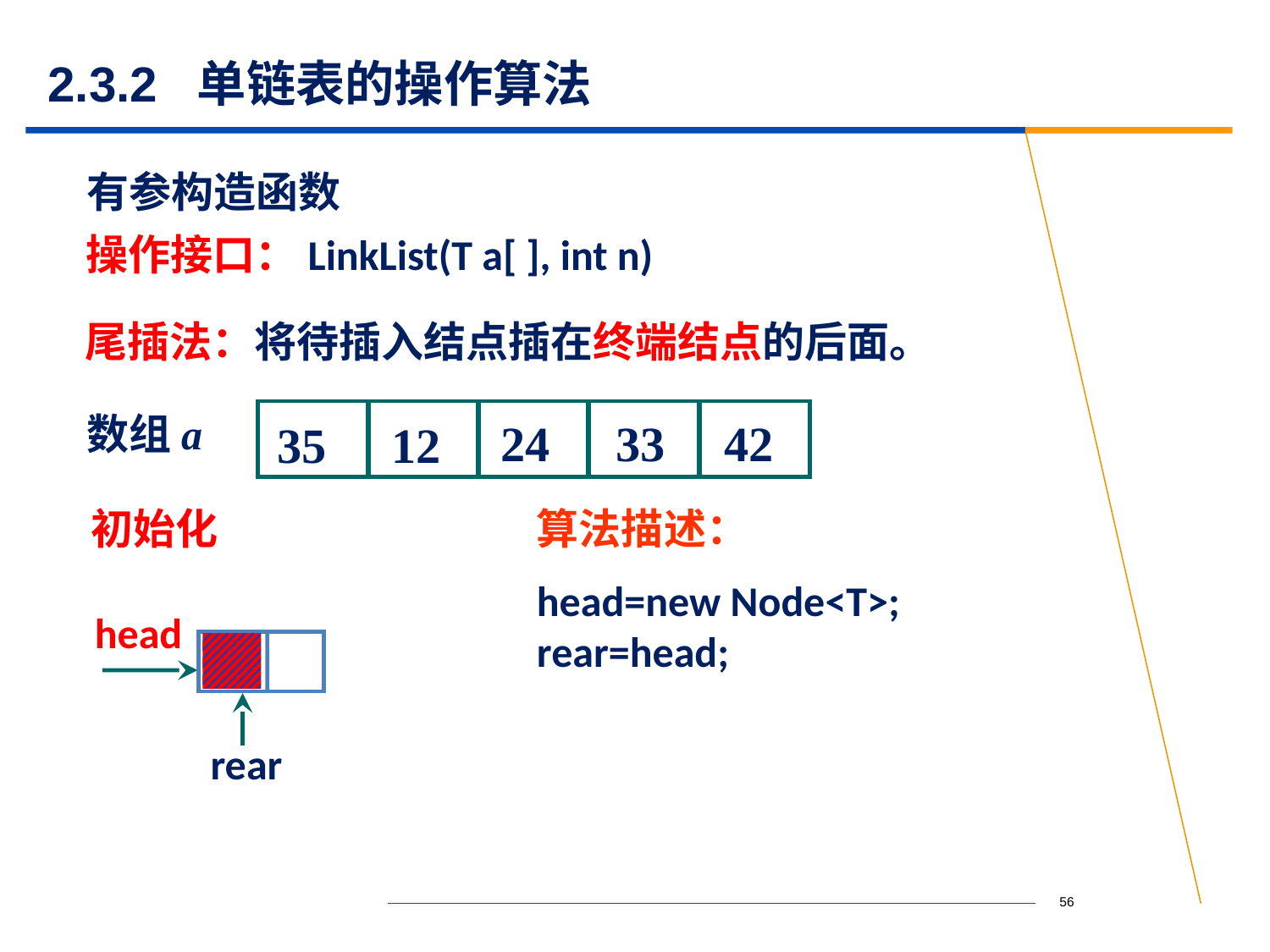

# 2.3.2  单链表的操作算法
有参构造函数
操作接口：LinkList(T a[ ], int n)
尾插法：将待插入结点插在终端结点的后面。
数组a

33
24
42
35
12
初始化
head

算法描述：
head=new Node<T>;
rear=head;

rear